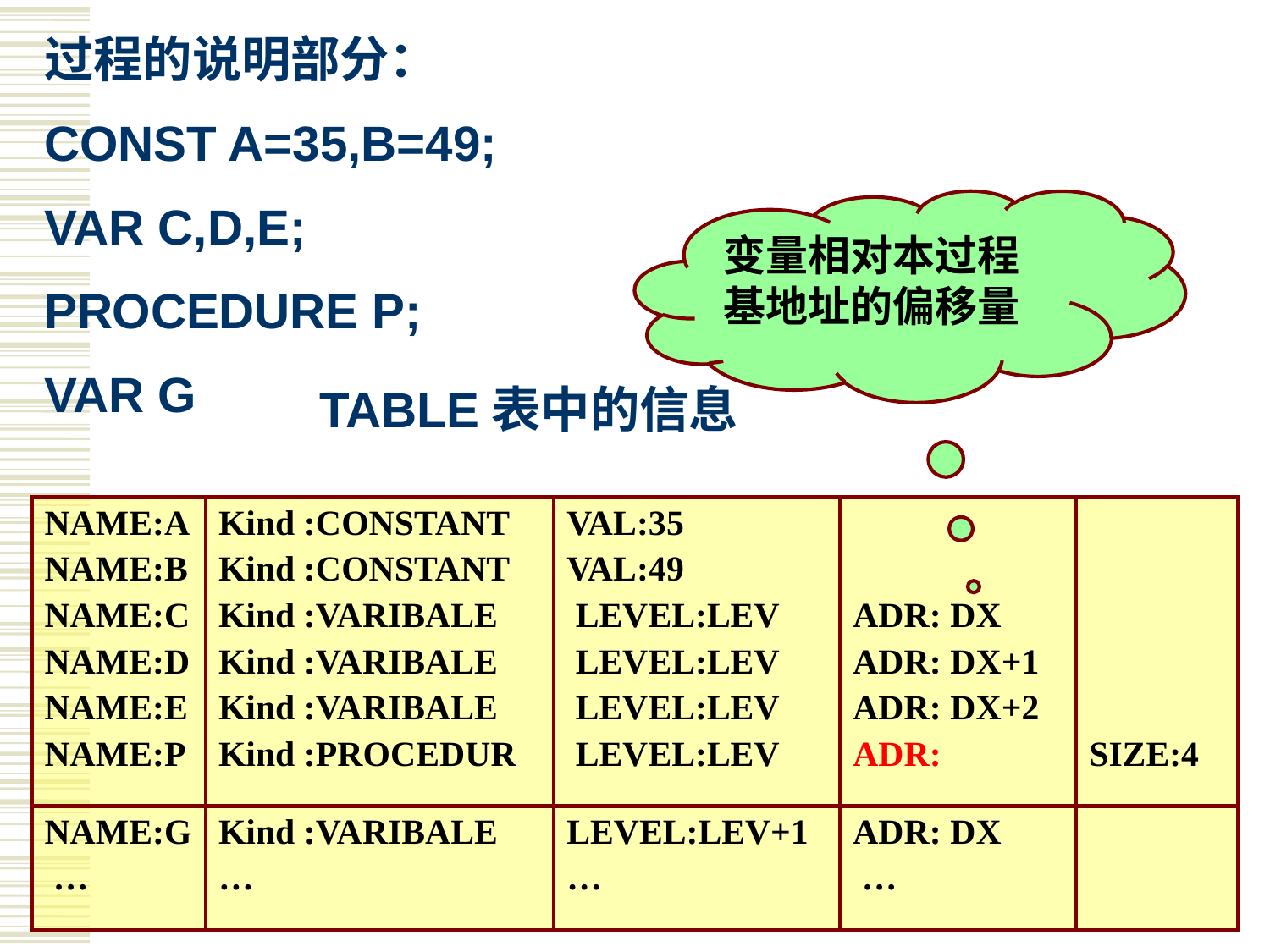

过程的说明部分：
CONST A=35,B=49;
VAR C,D,E;
PROCEDURE P;
VAR G
变量相对本过程基地址的偏移量
TABLE表中的信息

| NAME:A NAME:B NAME:C NAME:D NAME:E NAME:P | Kind :CONSTANT Kind :CONSTANT Kind :VARIBALE Kind :VARIBALE Kind :VARIBALE Kind :PROCEDUR | VAL:35 VAL:49 LEVEL:LEV LEVEL:LEV LEVEL:LEV LEVEL:LEV | ADR: DX ADR: DX+1 ADR: DX+2 ADR: | SIZE:4 |
| --- | --- | --- | --- | --- |
| NAME:G … | Kind :VARIBALE … | LEVEL:LEV+1 … | ADR: DX … |  |